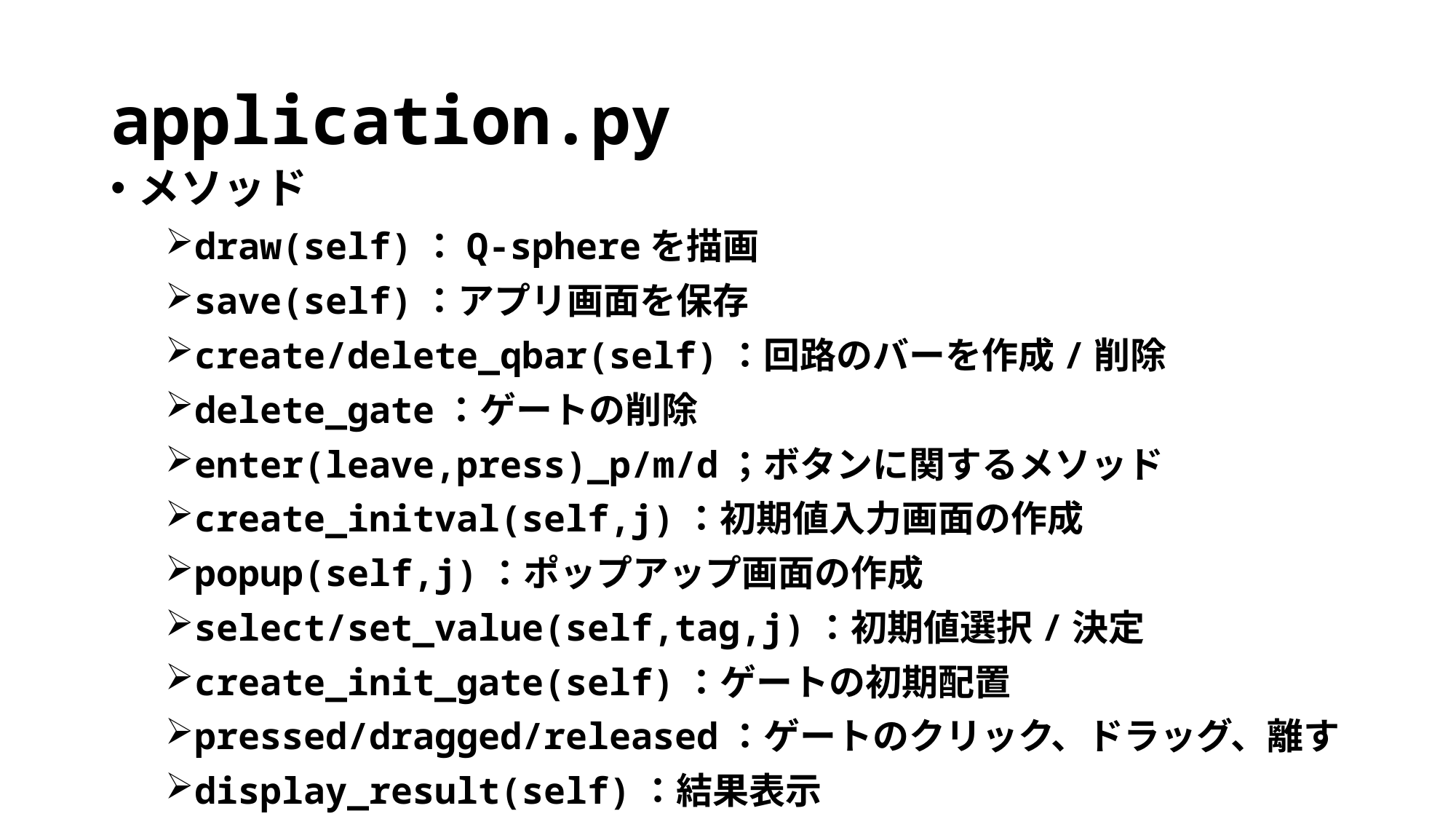

# application.py
メソッド
draw(self)：Q-sphereを描画
save(self)：アプリ画面を保存
create/delete_qbar(self)：回路のバーを作成/削除
delete_gate：ゲートの削除
enter(leave,press)_p/m/d；ボタンに関するメソッド
create_initval(self,j)：初期値入力画面の作成
popup(self,j)：ポップアップ画面の作成
select/set_value(self,tag,j)：初期値選択/決定
create_init_gate(self)：ゲートの初期配置
pressed/dragged/released：ゲートのクリック、ドラッグ、離す
display_result(self)：結果表示